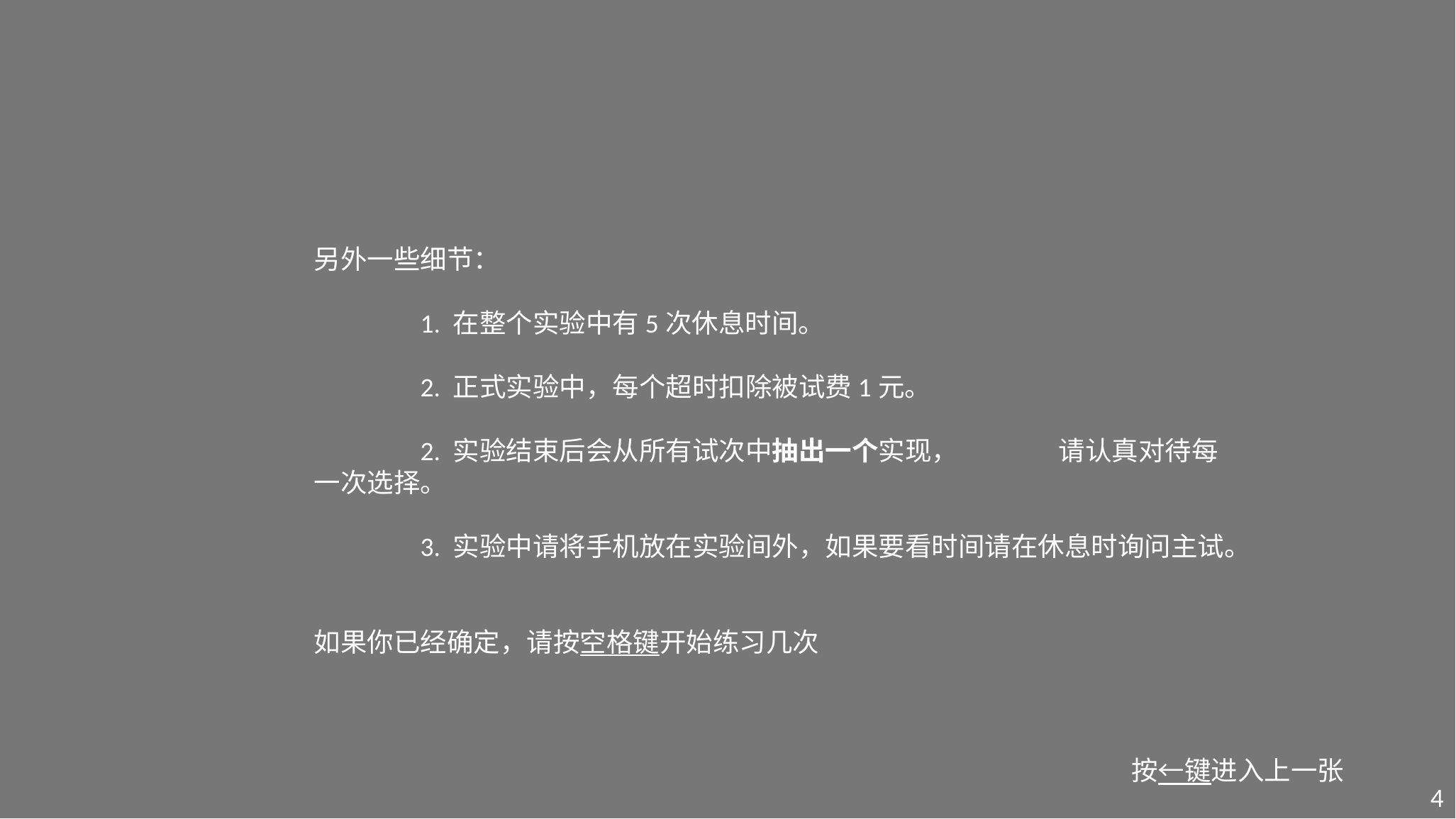

另外一些细节：

	1. 在整个实验中有5次休息时间。

	2. 正式实验中，每个超时扣除被试费1元。

	2. 实验结束后会从所有试次中抽出一个实现，	请认真对待每一次选择。

	3. 实验中请将手机放在实验间外，如果要看时间请在休息时询问主试。

如果你已经确定，请按空格键开始练习几次
按←键进入上一张
4